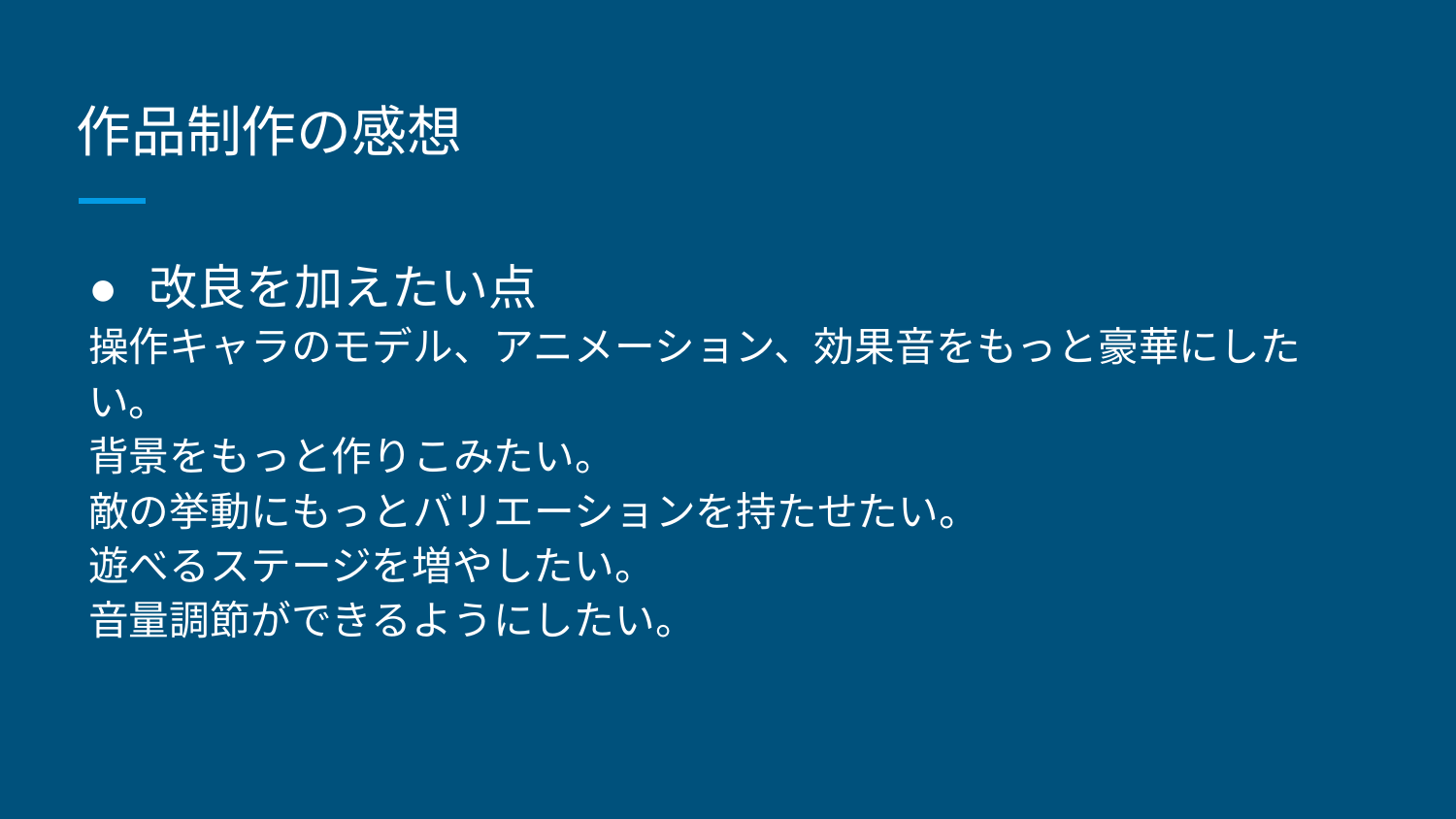

# 作品制作の感想
改良を加えたい点
操作キャラのモデル、アニメーション、効果音をもっと豪華にしたい。
背景をもっと作りこみたい。
敵の挙動にもっとバリエーションを持たせたい。
遊べるステージを増やしたい。
音量調節ができるようにしたい。